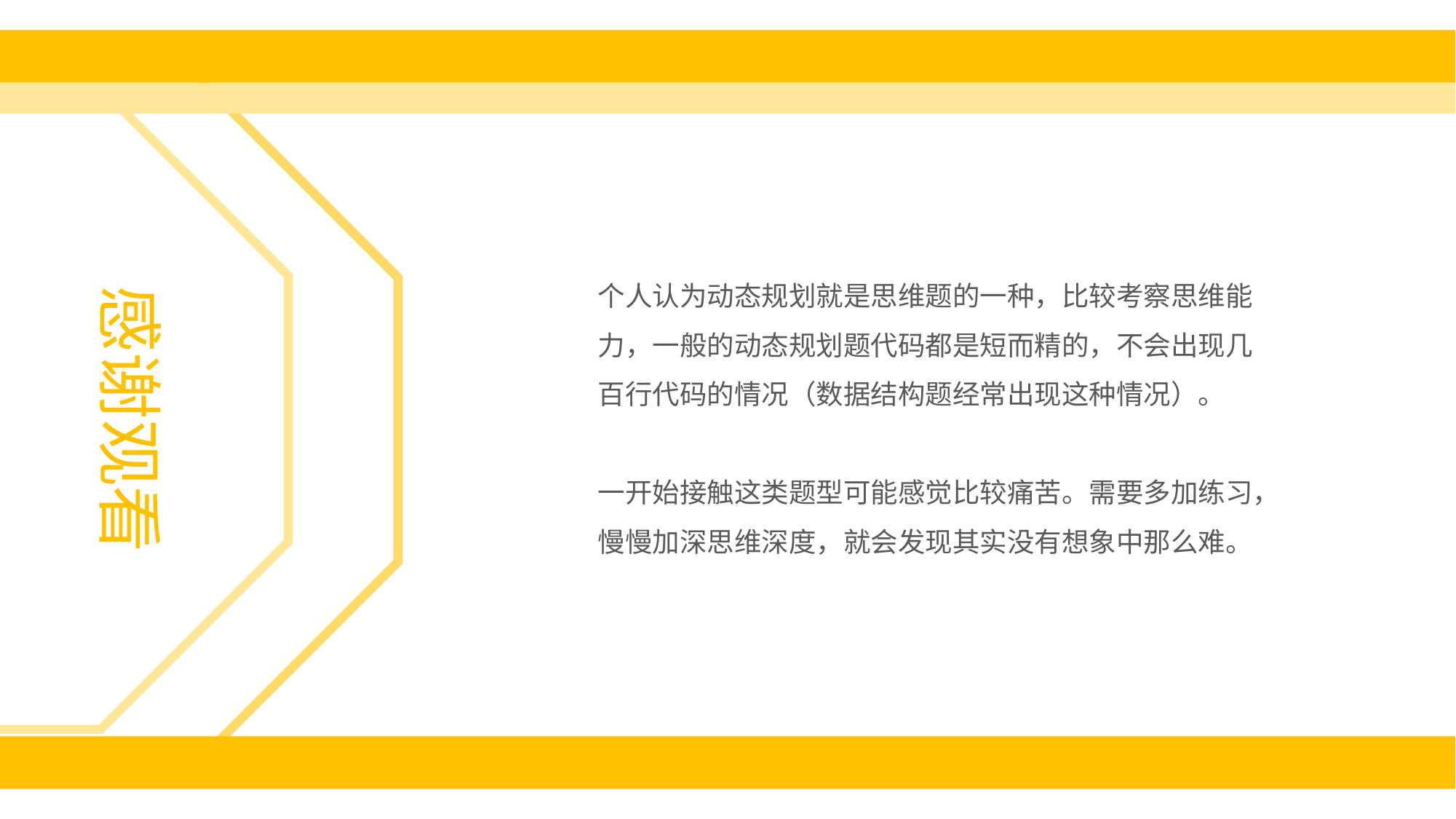

个人认为动态规划就是思维题的一种，比较考察思维能力，一般的动态规划题代码都是短而精的，不会出现几百行代码的情况（数据结构题经常出现这种情况）。

一开始接触这类题型可能感觉比较痛苦。需要多加练习，慢慢加深思维深度，就会发现其实没有想象中那么难。
感谢观看